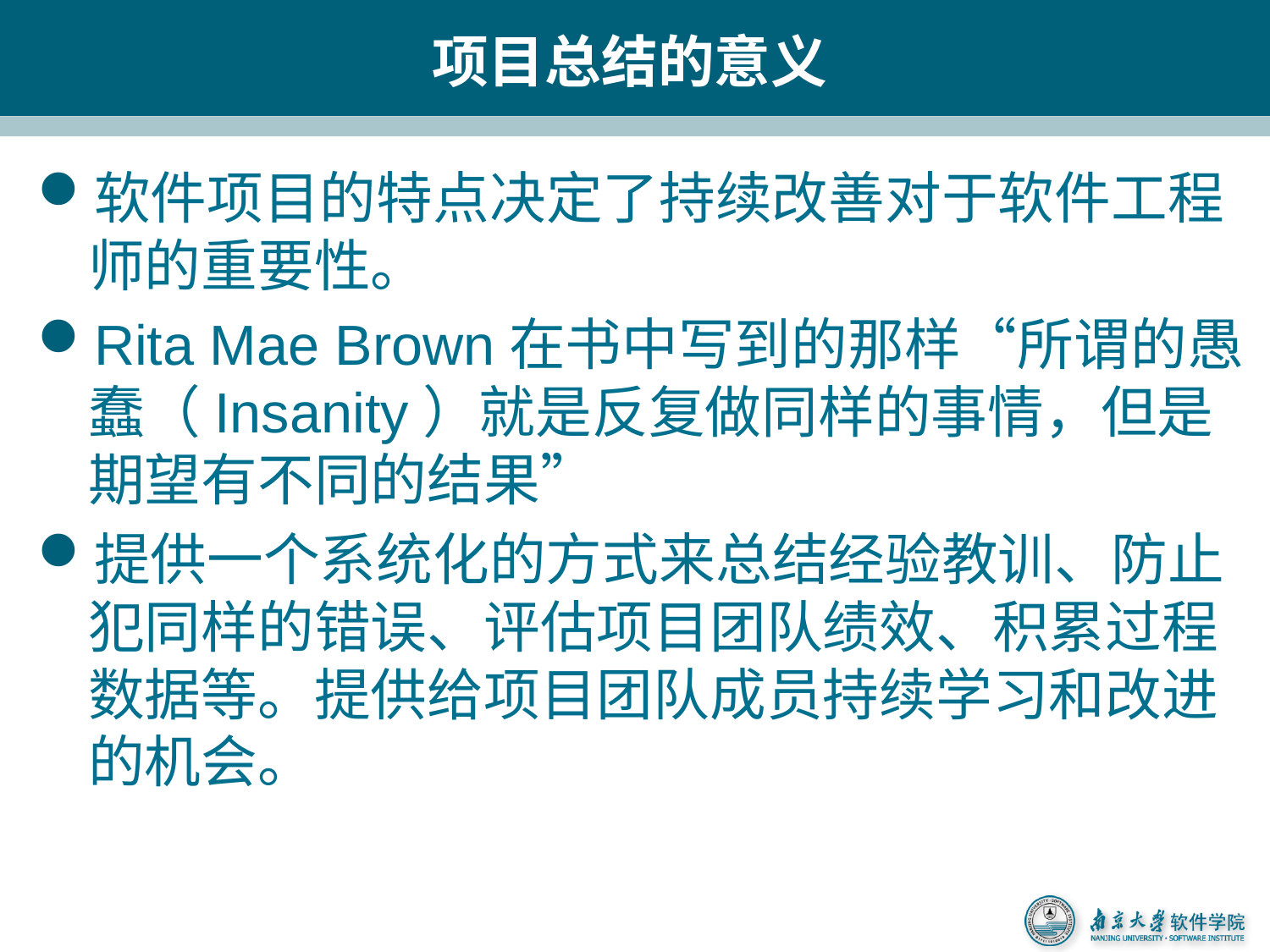

# 项目总结的意义
软件项目的特点决定了持续改善对于软件工程师的重要性。
Rita Mae Brown在书中写到的那样“所谓的愚蠢（Insanity）就是反复做同样的事情，但是期望有不同的结果”
提供一个系统化的方式来总结经验教训、防止犯同样的错误、评估项目团队绩效、积累过程数据等。提供给项目团队成员持续学习和改进的机会。